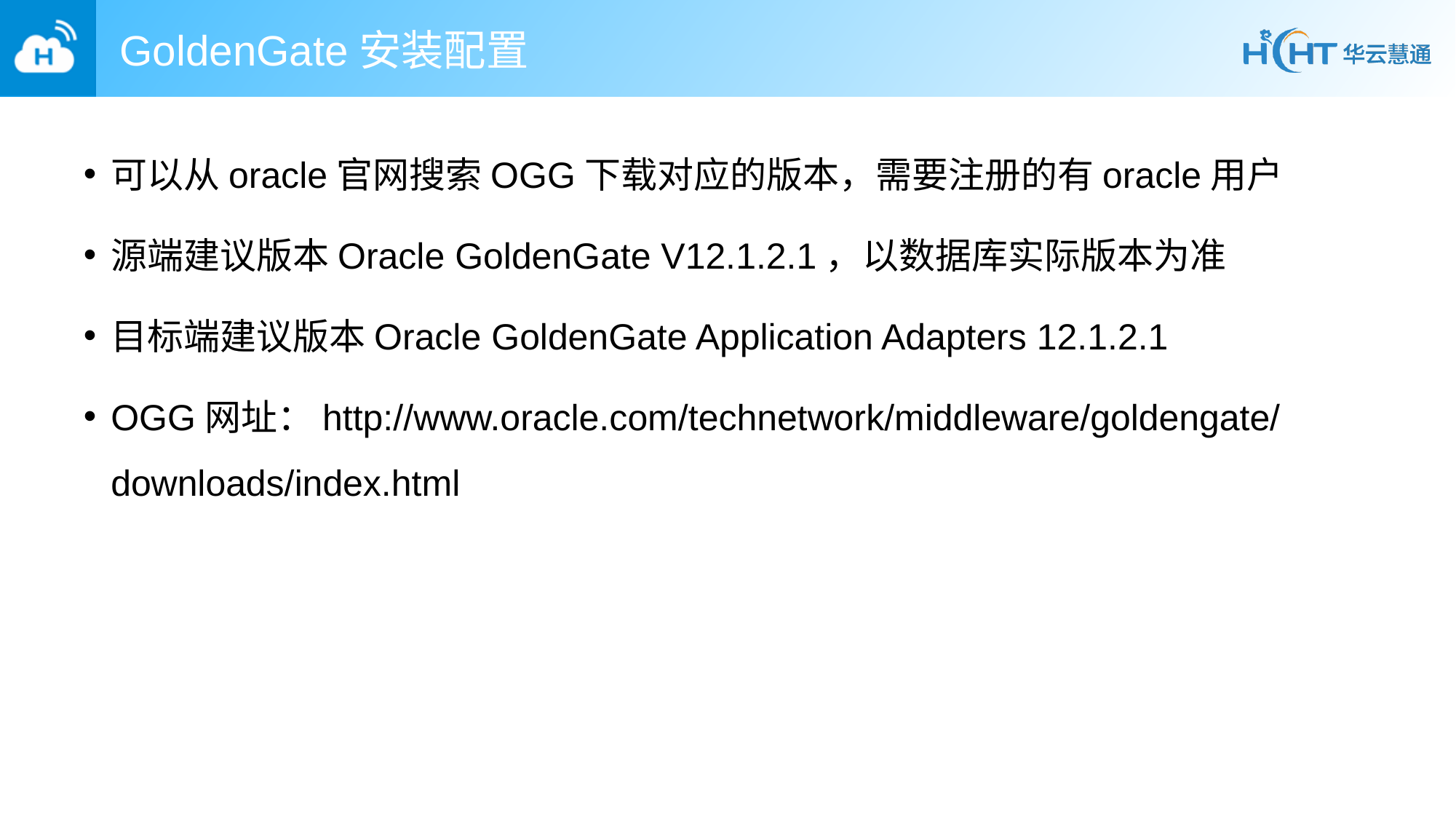

# GoldenGate安装配置
可以从oracle官网搜索OGG下载对应的版本，需要注册的有oracle用户
源端建议版本Oracle GoldenGate V12.1.2.1，以数据库实际版本为准
目标端建议版本Oracle GoldenGate Application Adapters 12.1.2.1
OGG网址：http://www.oracle.com/technetwork/middleware/goldengate/downloads/index.html